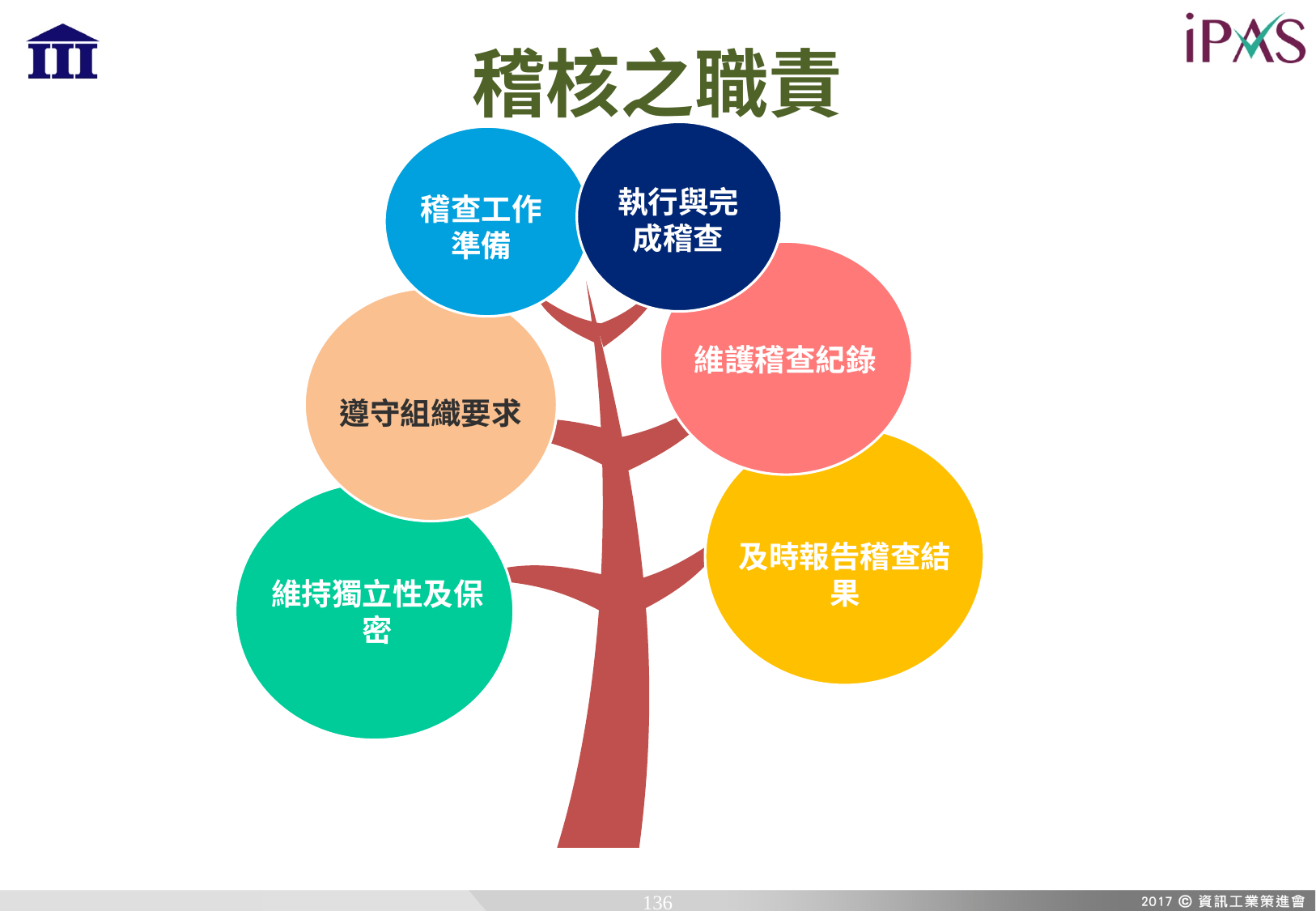

# 稽核之職責

稽查工作準備
執行與完成稽查

維護稽查紀錄

遵守組織要求

及時報告稽查結果

維持獨立性及保密
136